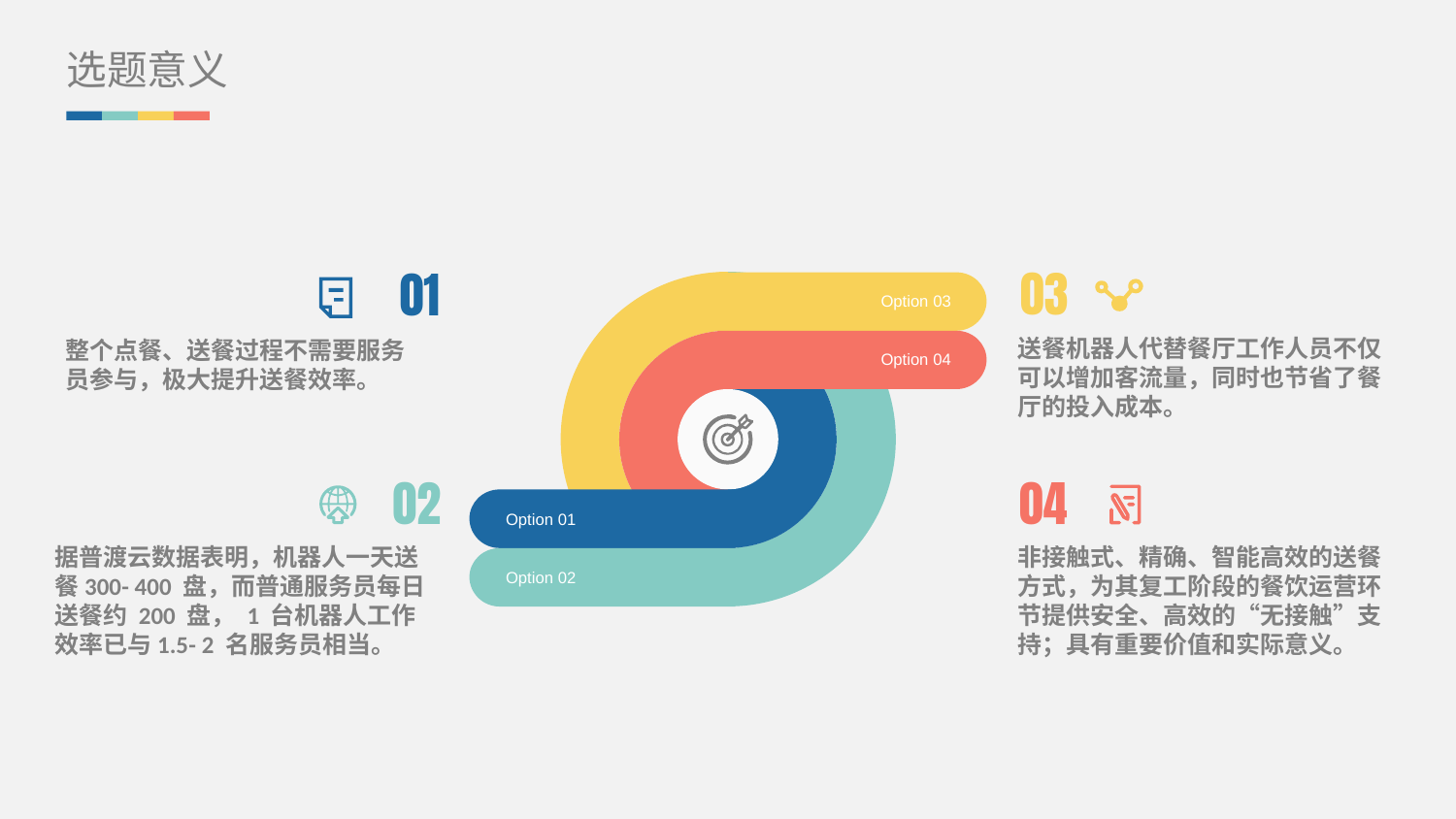

选题意义

03
01

Option 03
送餐机器人代替餐厅工作人员不仅可以增加客流量，同时也节省了餐厅的投入成本。
整个点餐、送餐过程不需要服务员参与，极大提升送餐效率。
Option 04
02
04

Option 01
据普渡云数据表明，机器人一天送餐300- 400 盘，而普通服务员每日送餐约 200 盘， 1 台机器人工作效率已与1.5- 2 名服务员相当。
非接触式、精确、智能高效的送餐方式，为其复工阶段的餐饮运营环节提供安全、高效的“无接触”支持；具有重要价值和实际意义。
Option 02